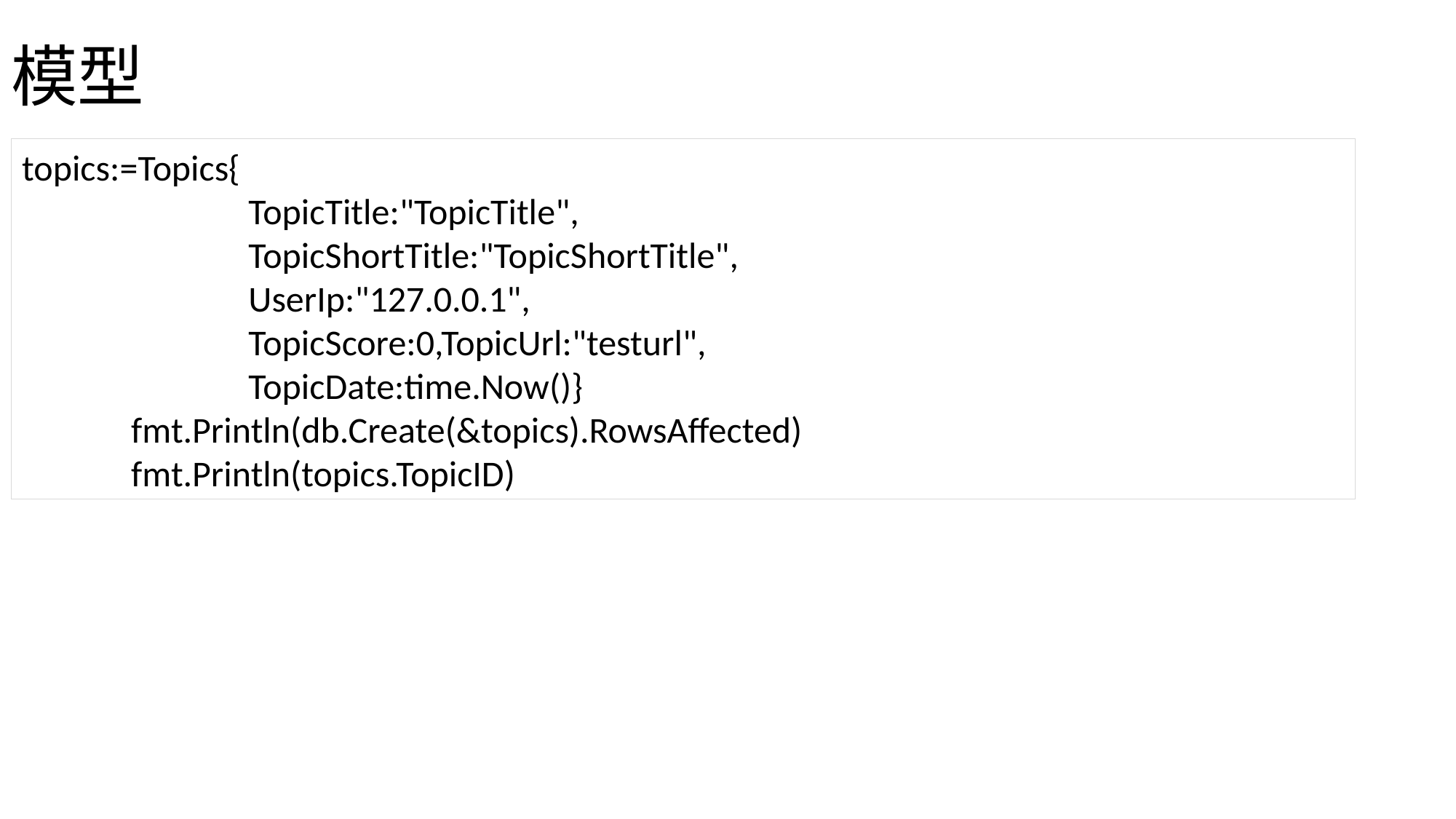

# 模型
topics:=Topics{
		 TopicTitle:"TopicTitle",
		 TopicShortTitle:"TopicShortTitle",
		 UserIp:"127.0.0.1",
		 TopicScore:0,TopicUrl:"testurl",
		 TopicDate:time.Now()}
	fmt.Println(db.Create(&topics).RowsAffected)
	fmt.Println(topics.TopicID)